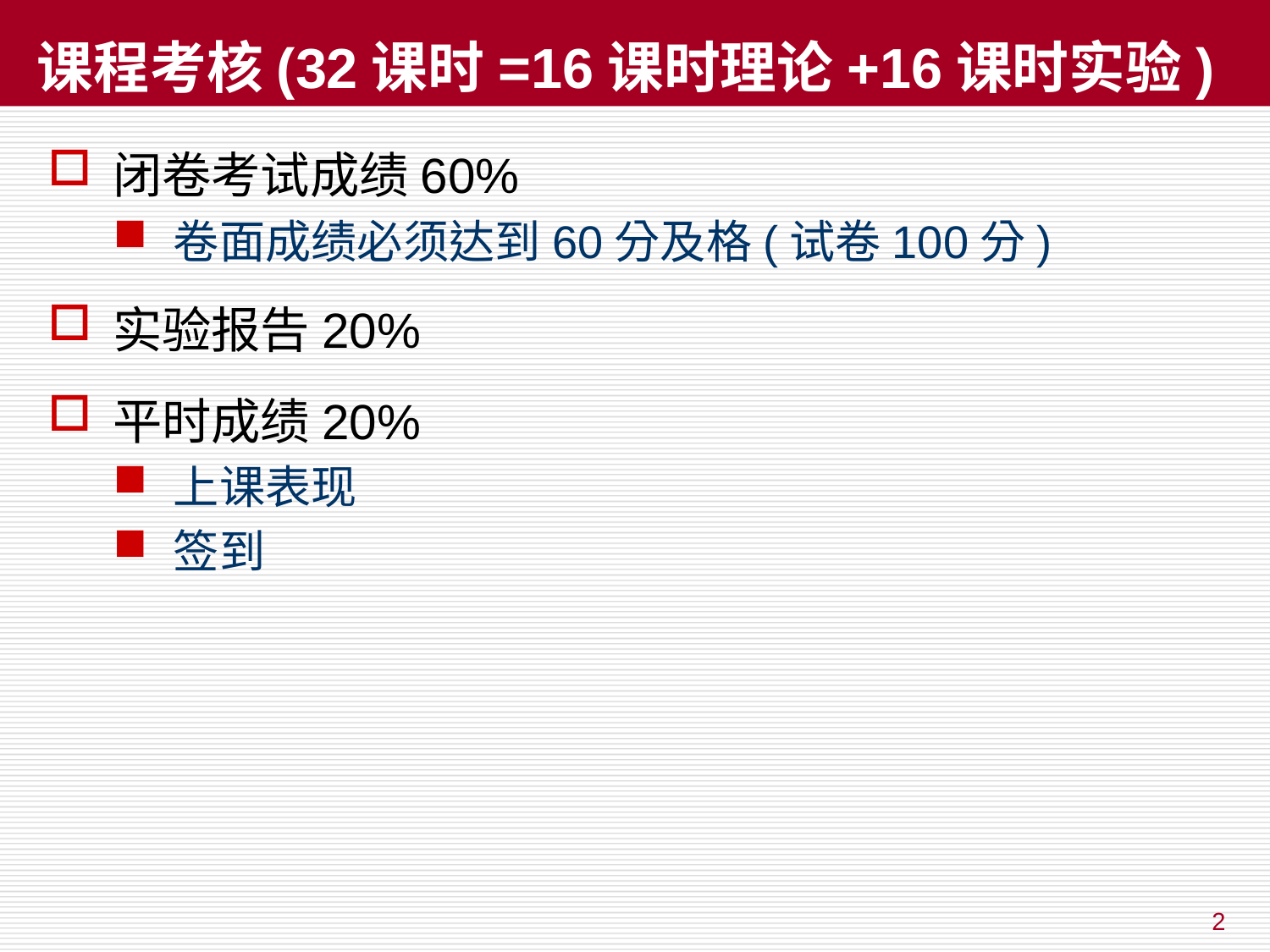

# 课程考核(32课时=16课时理论+16课时实验)
闭卷考试成绩60%
卷面成绩必须达到60分及格(试卷100分)
实验报告20%
平时成绩20%
上课表现
签到
2